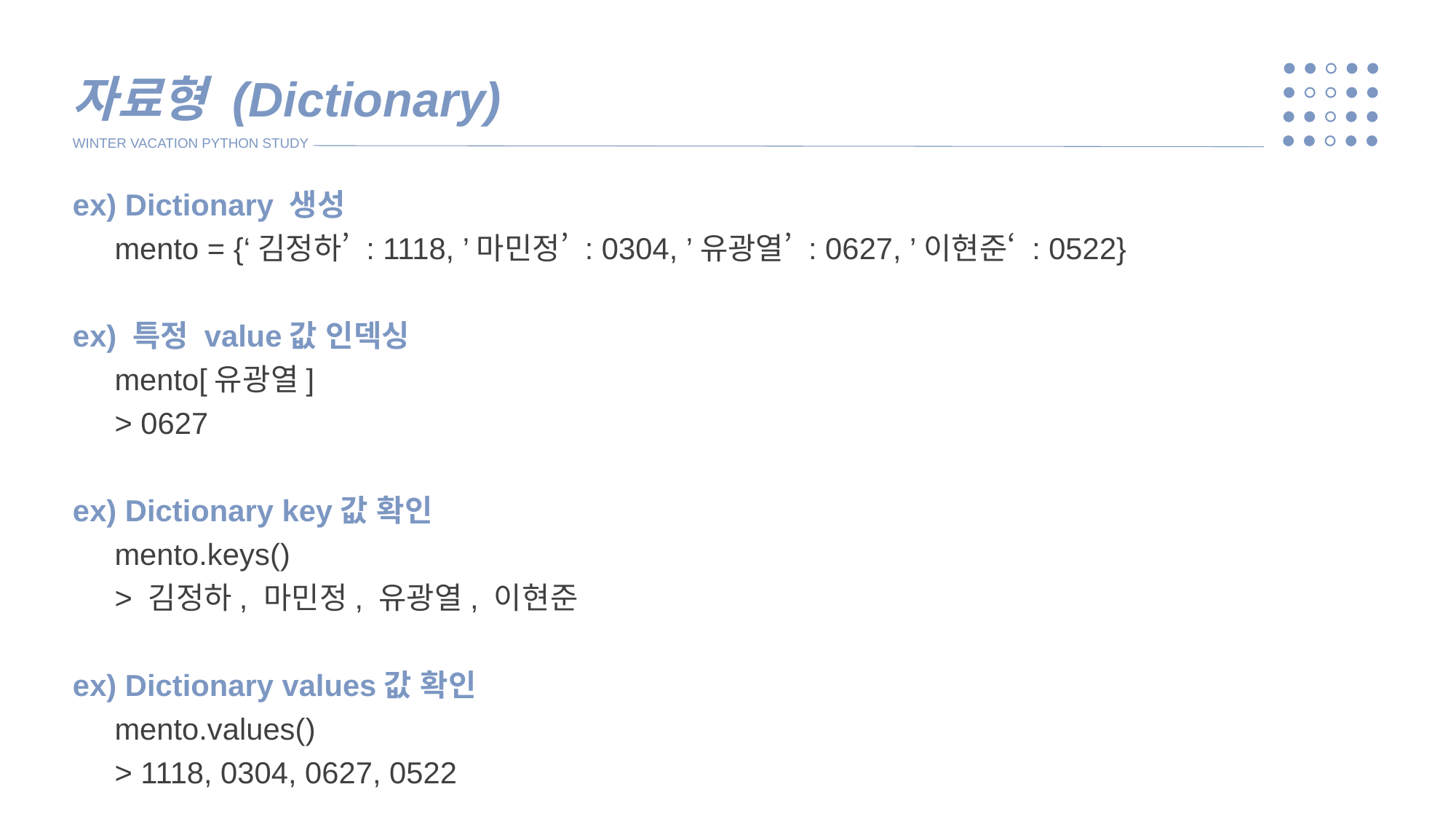

자료형 (Dictionary)
WINTER VACATION PYTHON STUDY

ex) Dictionary 생성
     mento = {‘김정하’ : 1118, ’마민정’ : 0304, ’유광열’ : 0627, ’이현준‘ : 0522}

ex) 특정 value값 인덱싱
     mento[유광열]
     > 0627

ex) Dictionary key값 확인
     mento.keys()
     > 김정하, 마민정, 유광열, 이현준

ex) Dictionary values값 확인
     mento.values()
     > 1118, 0304, 0627, 0522